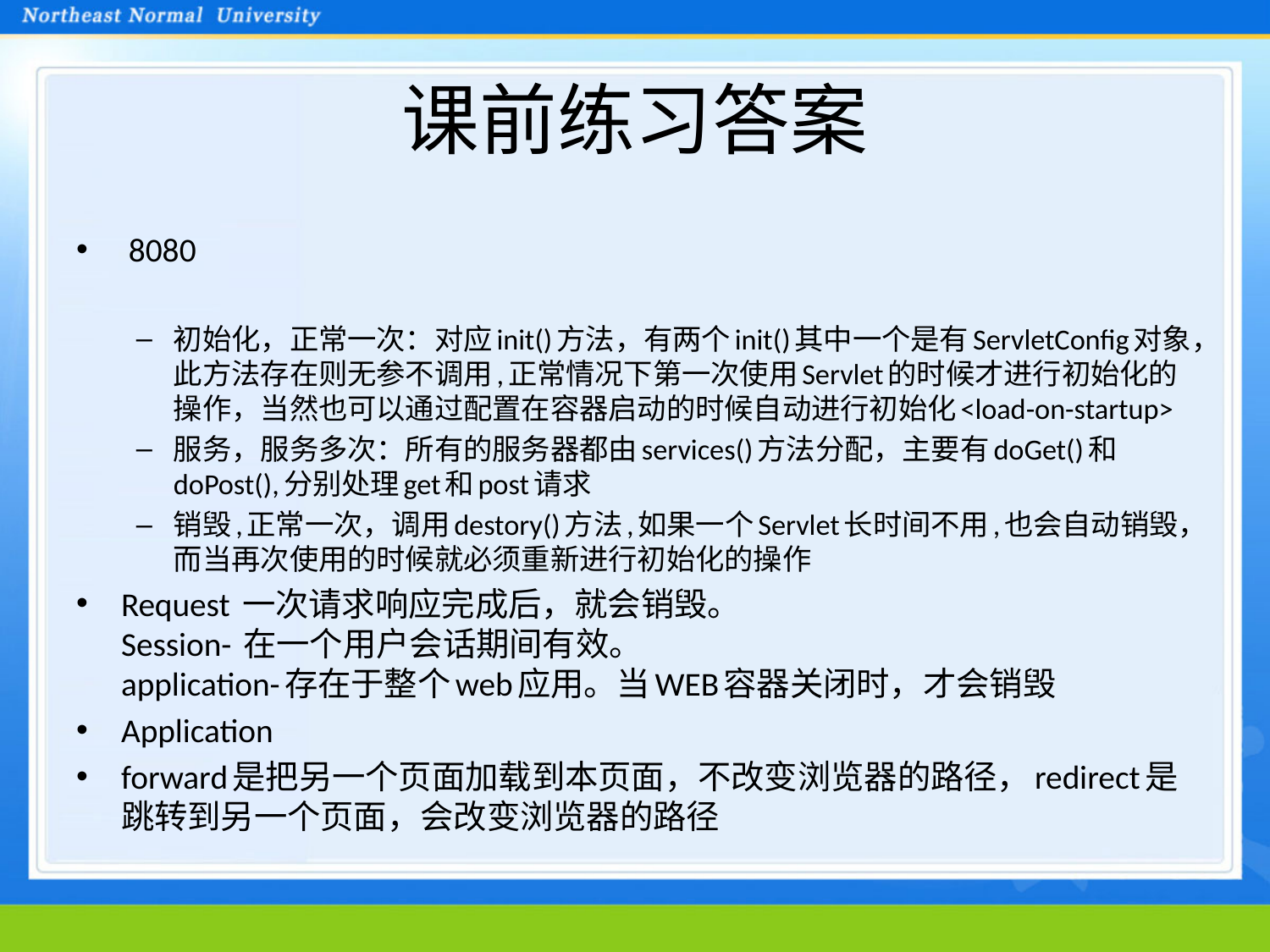

# 课前练习答案
 8080

初始化，正常一次：对应init()方法，有两个init()其中一个是有ServletConfig对象，此方法存在则无参不调用,正常情况下第一次使用Servlet的时候才进行初始化的操作，当然也可以通过配置在容器启动的时候自动进行初始化<load-on-startup>
服务，服务多次：所有的服务器都由services()方法分配，主要有doGet()和doPost(),分别处理get和post请求
销毁,正常一次，调用destory()方法,如果一个Servlet长时间不用,也会自动销毁，而当再次使用的时候就必须重新进行初始化的操作
Request 一次请求响应完成后，就会销毁。
Session- 在一个用户会话期间有效。 
application-存在于整个web应用。当WEB容器关闭时，才会销毁
Application
forward是把另一个页面加载到本页面，不改变浏览器的路径，redirect是跳转到另一个页面，会改变浏览器的路径